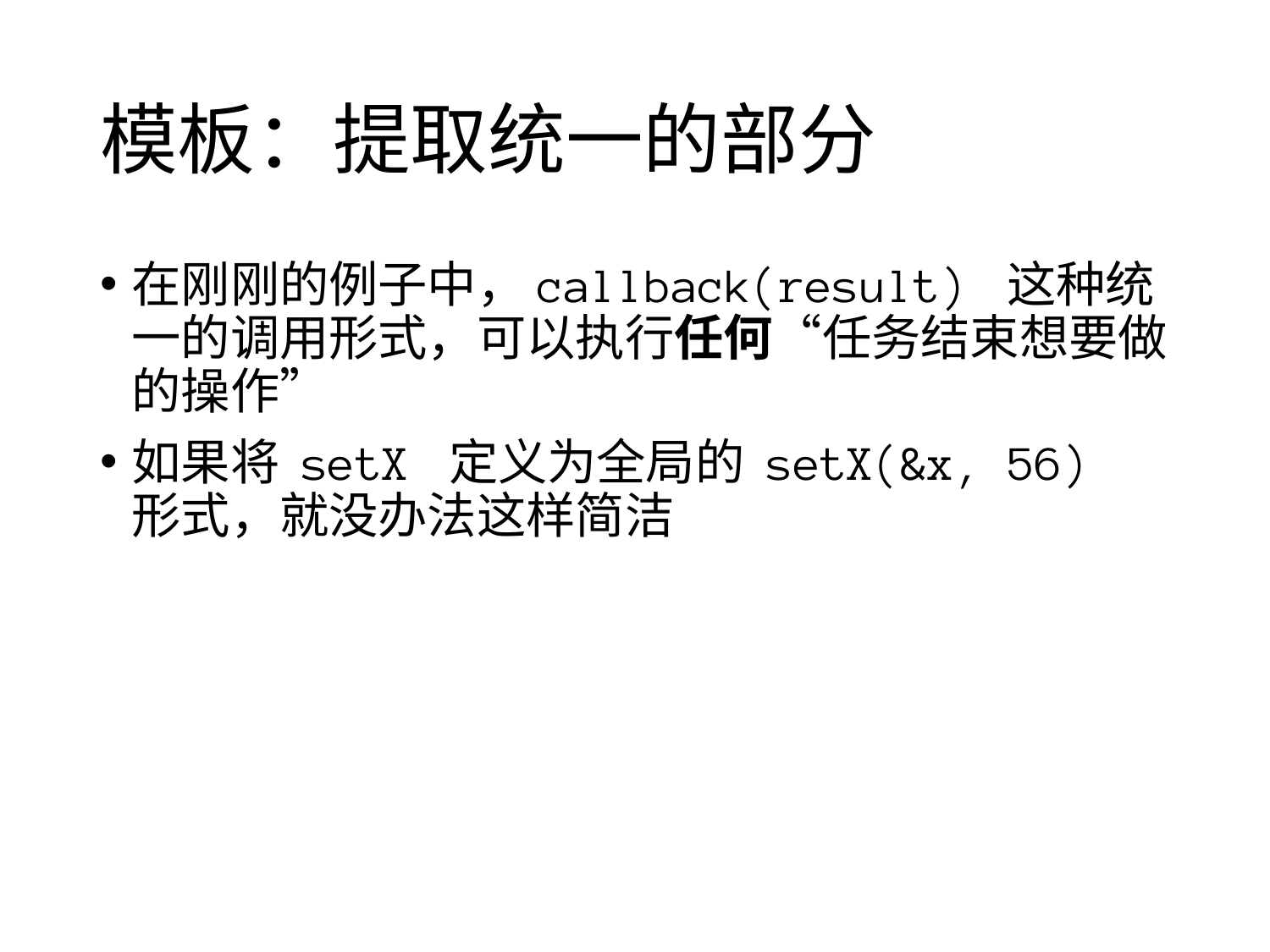

# 模板：提取统一的部分
在刚刚的例子中，callback(result) 这种统一的调用形式，可以执行任何“任务结束想要做的操作”
如果将 setX 定义为全局的 setX(&x, 56) 形式，就没办法这样简洁